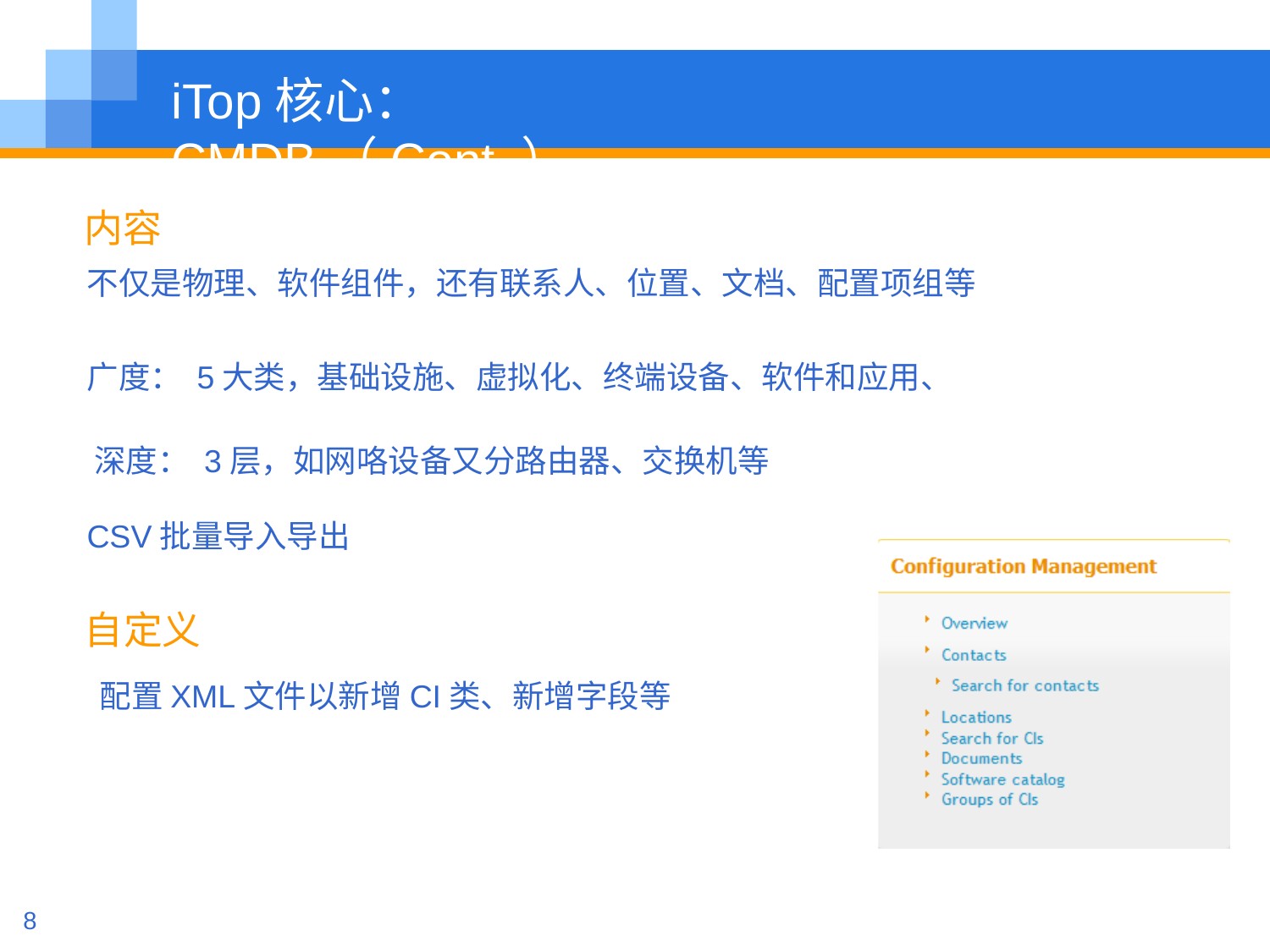

# iTop核心：CMDB（Cont.）
内容
不仅是物理、软件组件，还有联系人、位置、文档、配置项组等
广度： 5大类，基础设施、虚拟化、终端设备、软件和应用、 深度： 3层，如网咯设备又分路由器、交换机等

CSV批量导入导出

自定义
配置XML文件以新增CI类、新增字段等

8